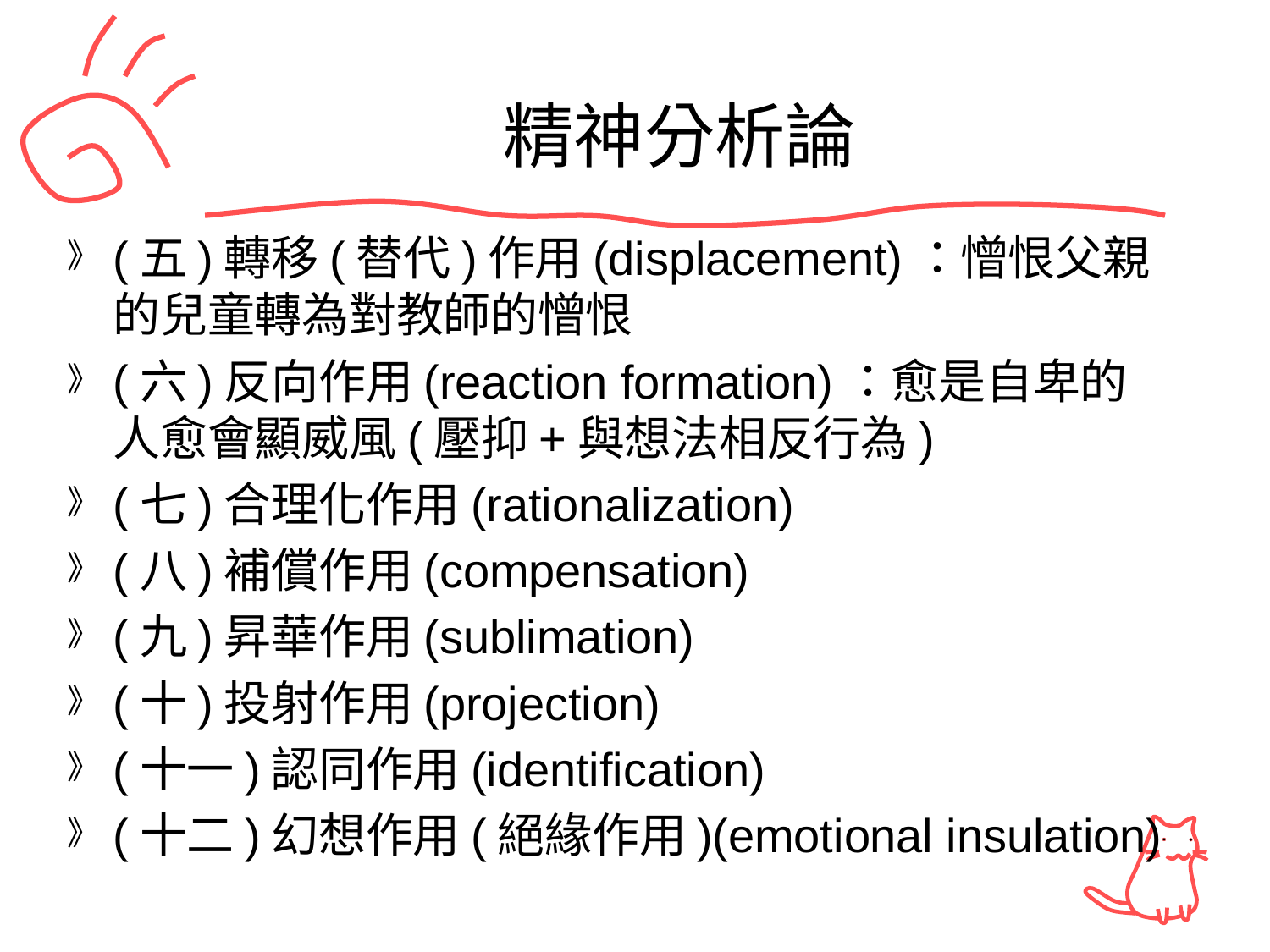

# 精神分析論
(五)轉移(替代)作用(displacement)：憎恨父親的兒童轉為對教師的憎恨
(六)反向作用(reaction formation)：愈是自卑的人愈會顯威風(壓抑+與想法相反行為)
(七)合理化作用(rationalization)
(八)補償作用(compensation)
(九)昇華作用(sublimation)
(十)投射作用(projection)
(十一)認同作用(identification)
(十二)幻想作用(絕緣作用)(emotional insulation)